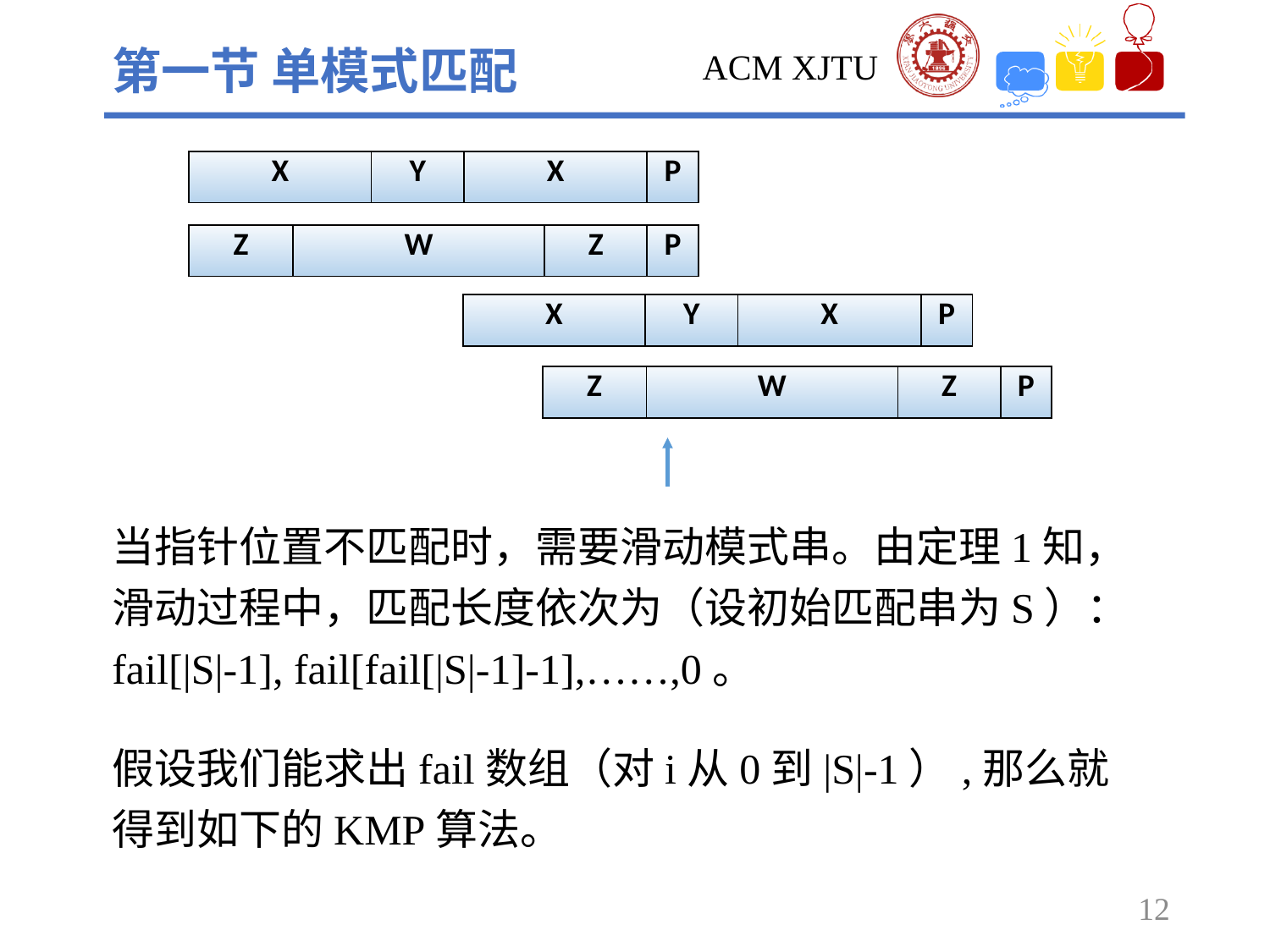

第一节 单模式匹配
| X | Y | X | P |
| --- | --- | --- | --- |
| Z | W | Z | P |
| --- | --- | --- | --- |
| X | Y | X | P |
| --- | --- | --- | --- |
| Z | W | Z | P |
| --- | --- | --- | --- |
当指针位置不匹配时，需要滑动模式串。由定理1知，滑动过程中，匹配长度依次为（设初始匹配串为S）：
fail[|S|-1], fail[fail[|S|-1]-1],……,0。
假设我们能求出fail数组（对i从0到|S|-1）,那么就得到如下的KMP算法。
12